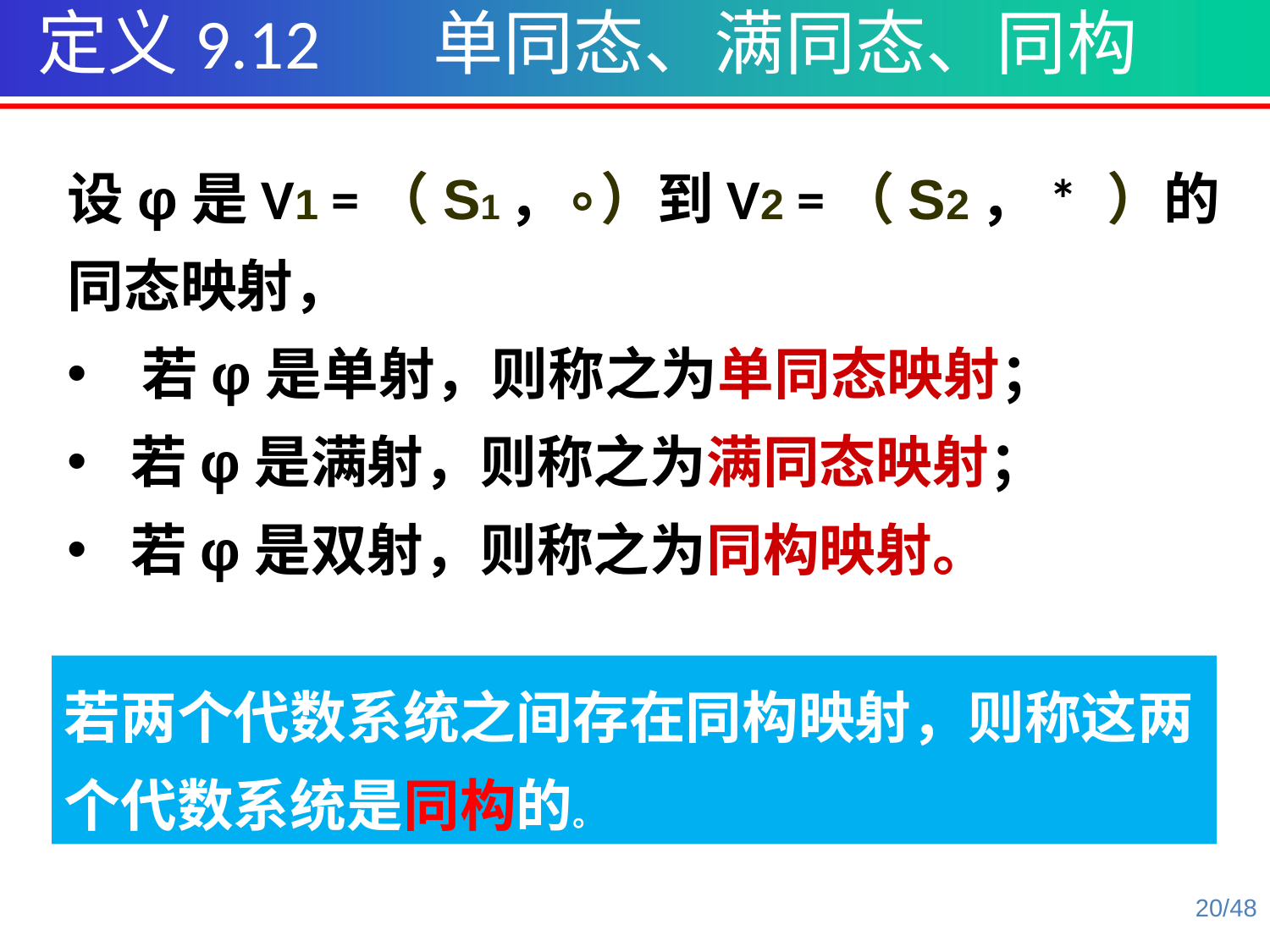

定义9.12      单同态、满同态、同构
设φ是V1 =（S1，∘）到V2 =（S2，* ）的同态映射，
 若φ是单射，则称之为单同态映射；
若φ是满射，则称之为满同态映射；
若φ是双射，则称之为同构映射。
若两个代数系统之间存在同构映射，则称这两个代数系统是同构的。
20/48